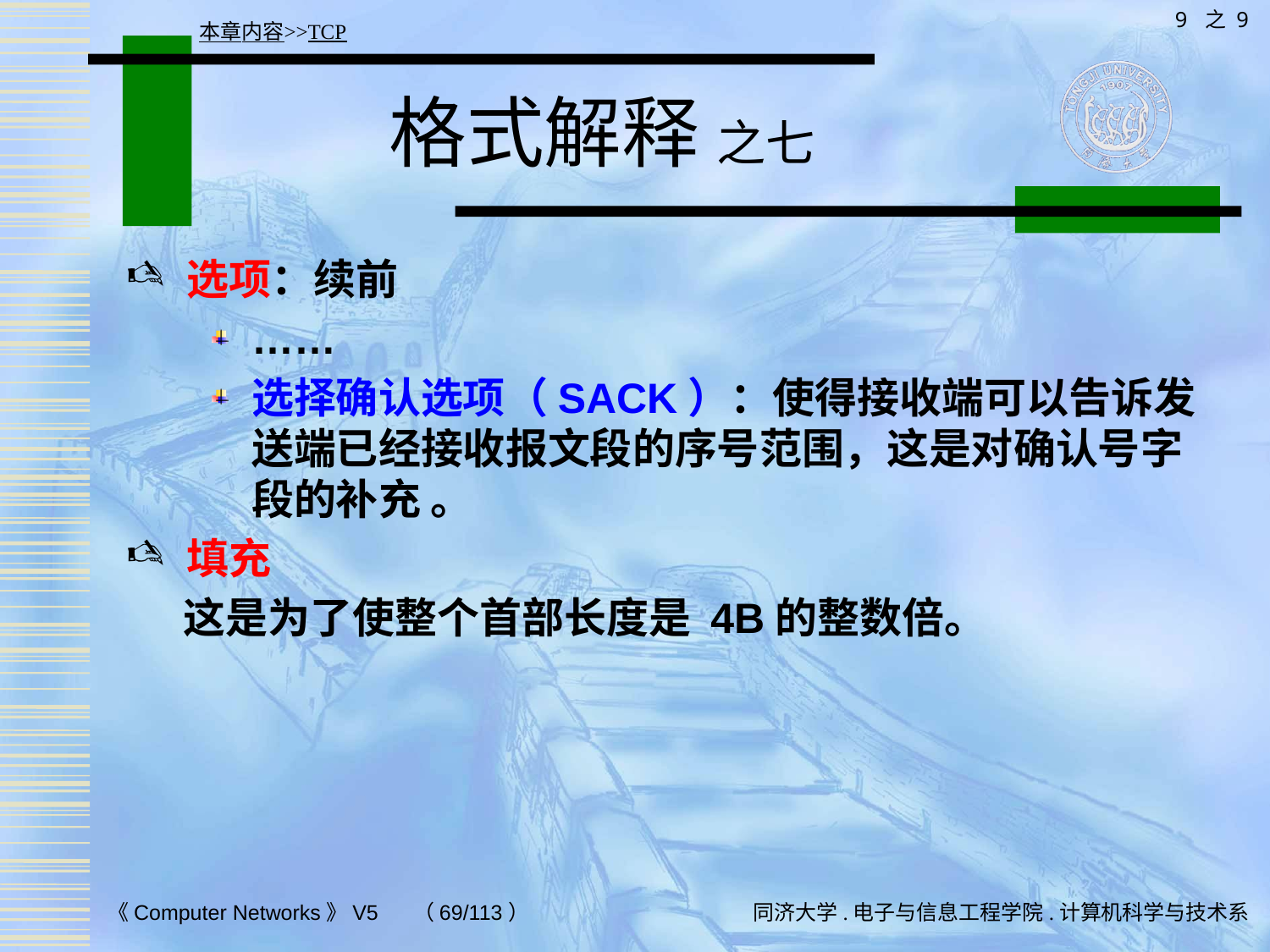

9 之 9
本章内容>>TCP
# 格式解释 之七
选项：续前
……
选择确认选项（SACK）：使得接收端可以告诉发送端已经接收报文段的序号范围，这是对确认号字段的补充 。
填充
     这是为了使整个首部长度是 4B的整数倍。